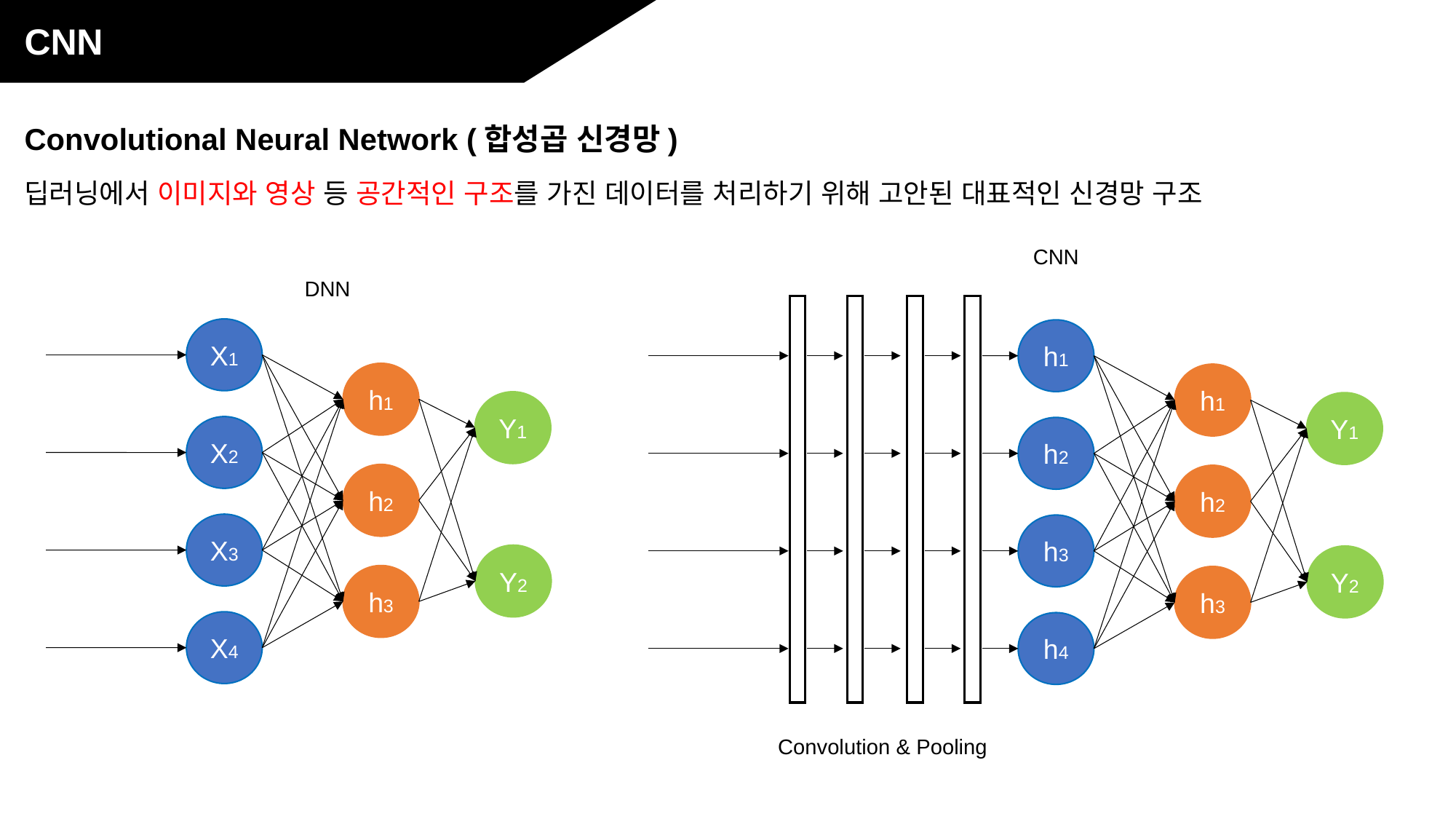

CNN
Convolutional Neural Network (합성곱 신경망)
딥러닝에서 이미지와 영상 등 공간적인 구조를 가진 데이터를 처리하기 위해 고안된 대표적인 신경망 구조
CNN
DNN

h1
h1
Y1
h2
h2
h3
Y2
h3
h4
X1
h1
Y1
X2
h2
X3
Y2
h3
X4
Convolution & Pooling